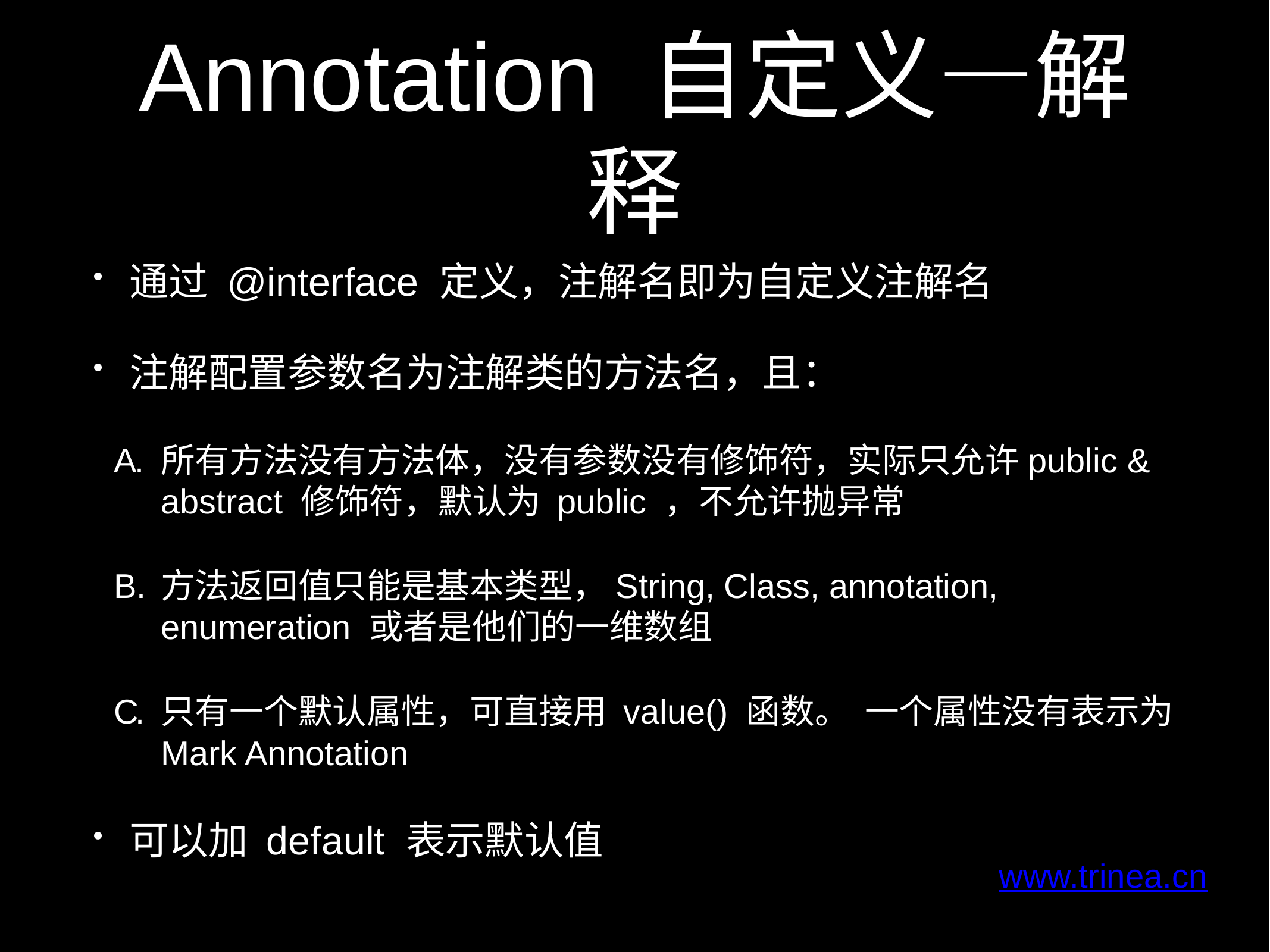

# Annotation 自定义—解释
通过 @interface 定义，注解名即为自定义注解名
注解配置参数名为注解类的方法名，且：
所有方法没有方法体，没有参数没有修饰符，实际只允许public & abstract 修饰符，默认为 public ，不允许抛异常
方法返回值只能是基本类型，String, Class, annotation, enumeration 或者是他们的一维数组
只有一个默认属性，可直接用 value() 函数。  一个属性没有表示为 Mark Annotation
可以加 default 表示默认值